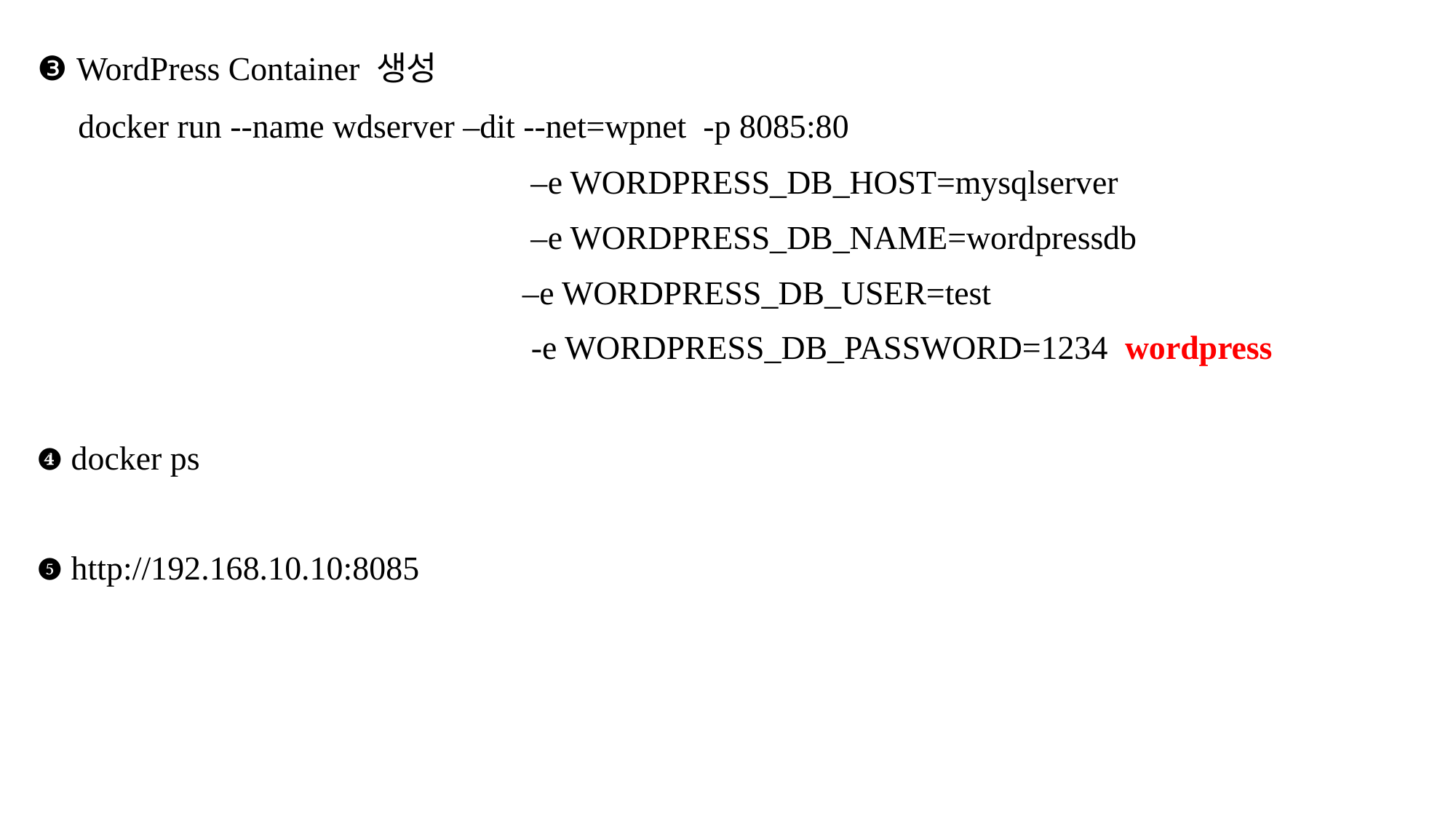

❸ WordPress Container 생성
    docker run --name wdserver –dit --net=wpnet  -p 8085:80
                                                           –e WORDPRESS_DB_HOST=mysqlserver
                                                           –e WORDPRESS_DB_NAME=wordpressdb
                                                          –e WORDPRESS_DB_USER=test
                                                           -e WORDPRESS_DB_PASSWORD=1234  wordpress

❹ docker ps

❺ http://192.168.10.10:8085